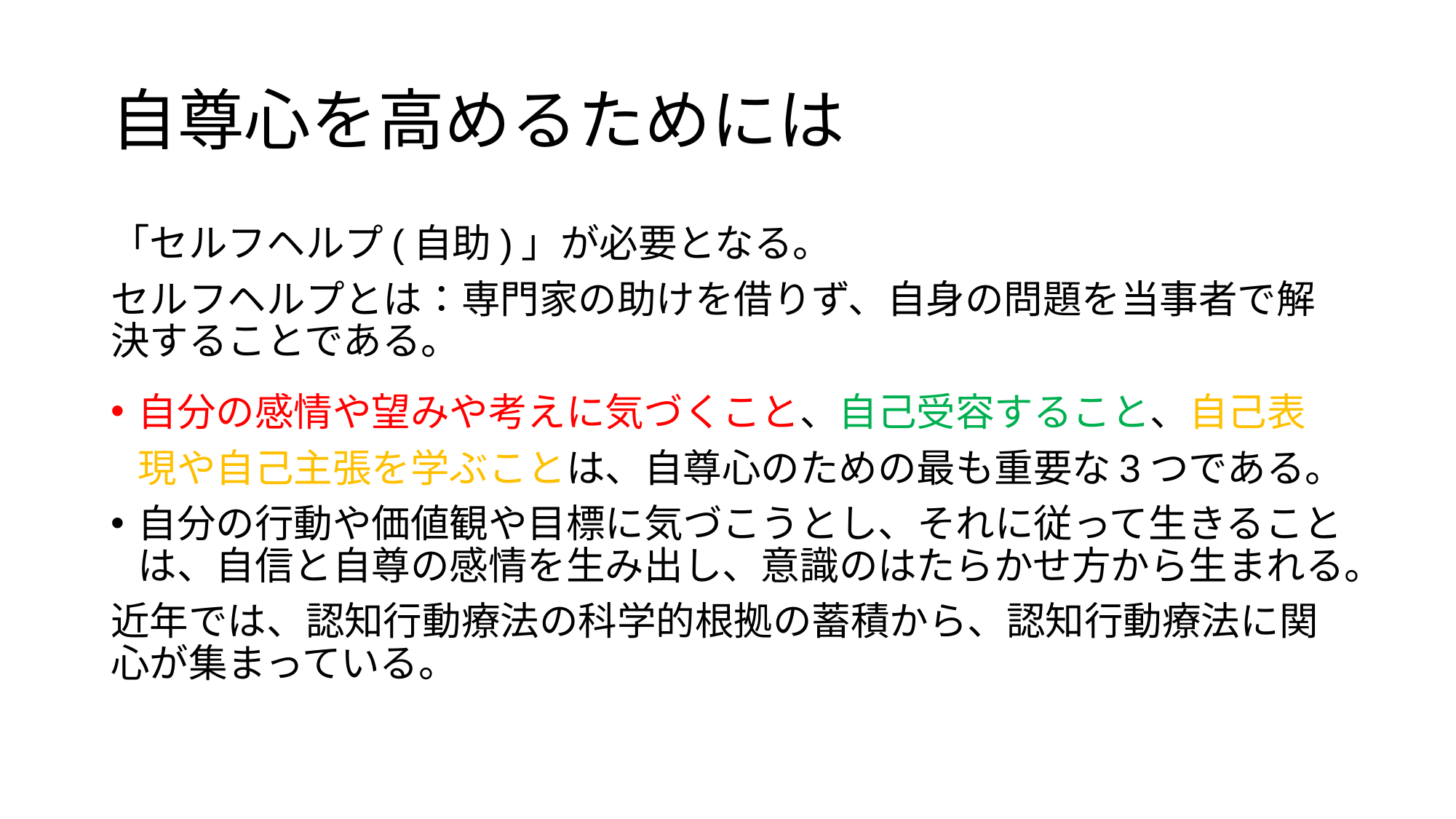

# 自尊心を高めるためには
「セルフヘルプ(自助)」が必要となる。
セルフヘルプとは：専門家の助けを借りず、自身の問題を当事者で解決することである。
自分の感情や望みや考えに気づくこと、自己受容すること、自己表現や自己主張を学ぶことは、自尊心のための最も重要な3つである。
自分の行動や価値観や目標に気づこうとし、それに従って生きることは、自信と自尊の感情を生み出し、意識のはたらかせ方から生まれる。
近年では、認知行動療法の科学的根拠の蓄積から、認知行動療法に関心が集まっている。